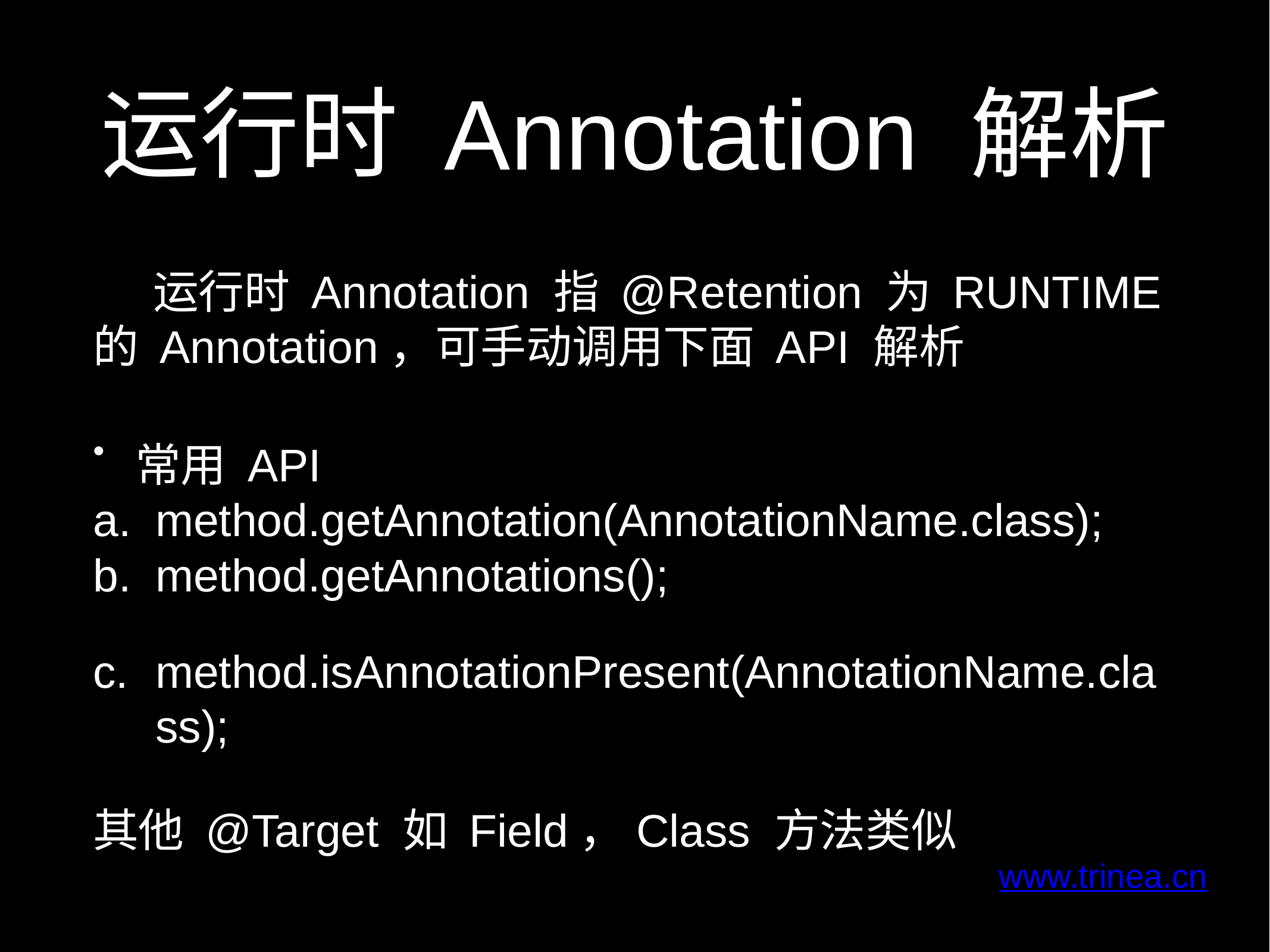

# 运行时 Annotation 解析
运行时 Annotation 指 @Retention 为 RUNTIME 的 Annotation，可手动调用下面 API 解析

常用 API
method.getAnnotation(AnnotationName.class);
method.getAnnotations();
method.isAnnotationPresent(AnnotationName.class);
其他 @Target 如 Field，Class 方法类似